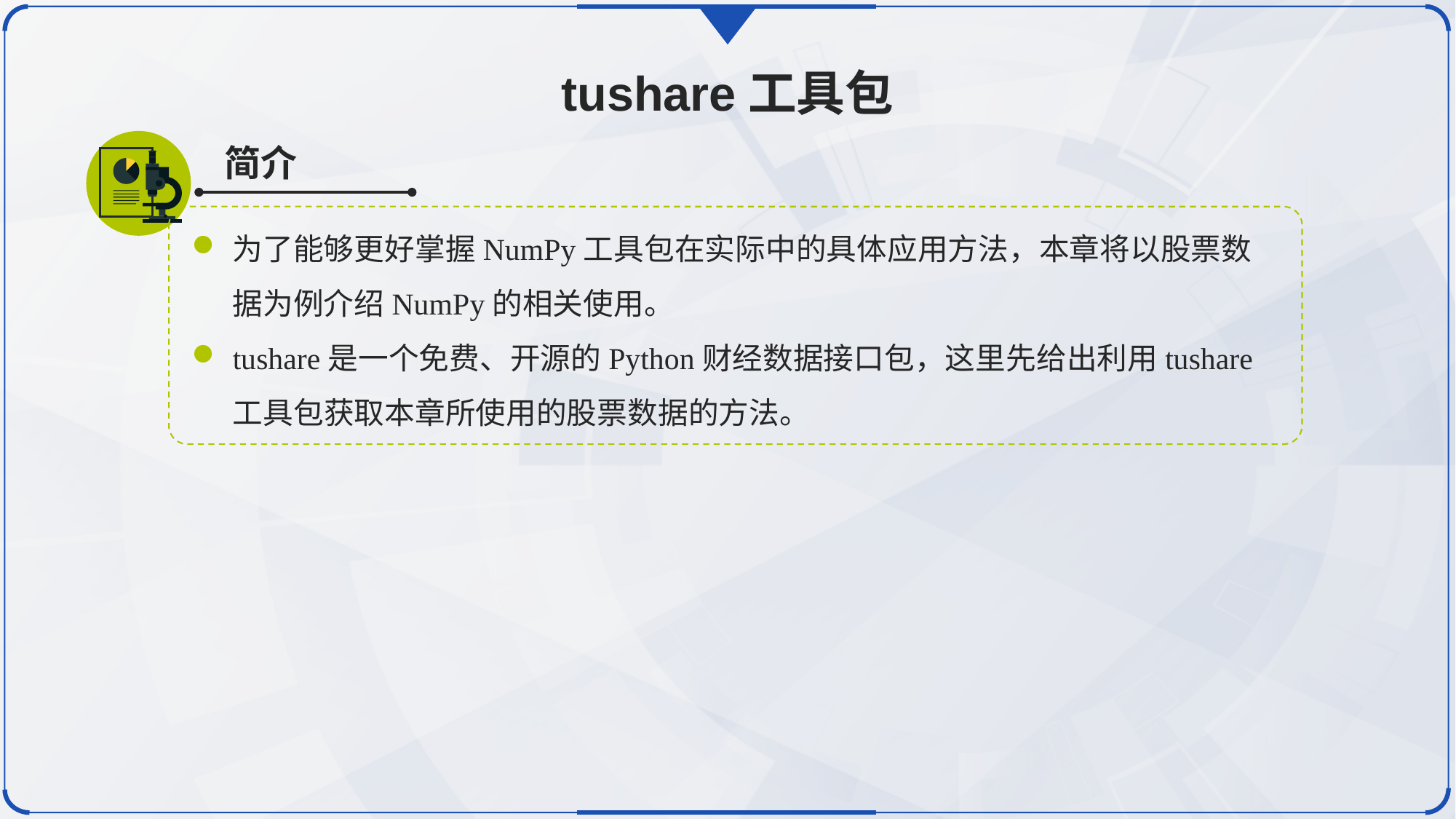

tushare工具包

简介

为了能够更好掌握NumPy工具包在实际中的具体应用方法，本章将以股票数据为例介绍NumPy的相关使用。
tushare是一个免费、开源的Python财经数据接口包，这里先给出利用tushare工具包获取本章所使用的股票数据的方法。